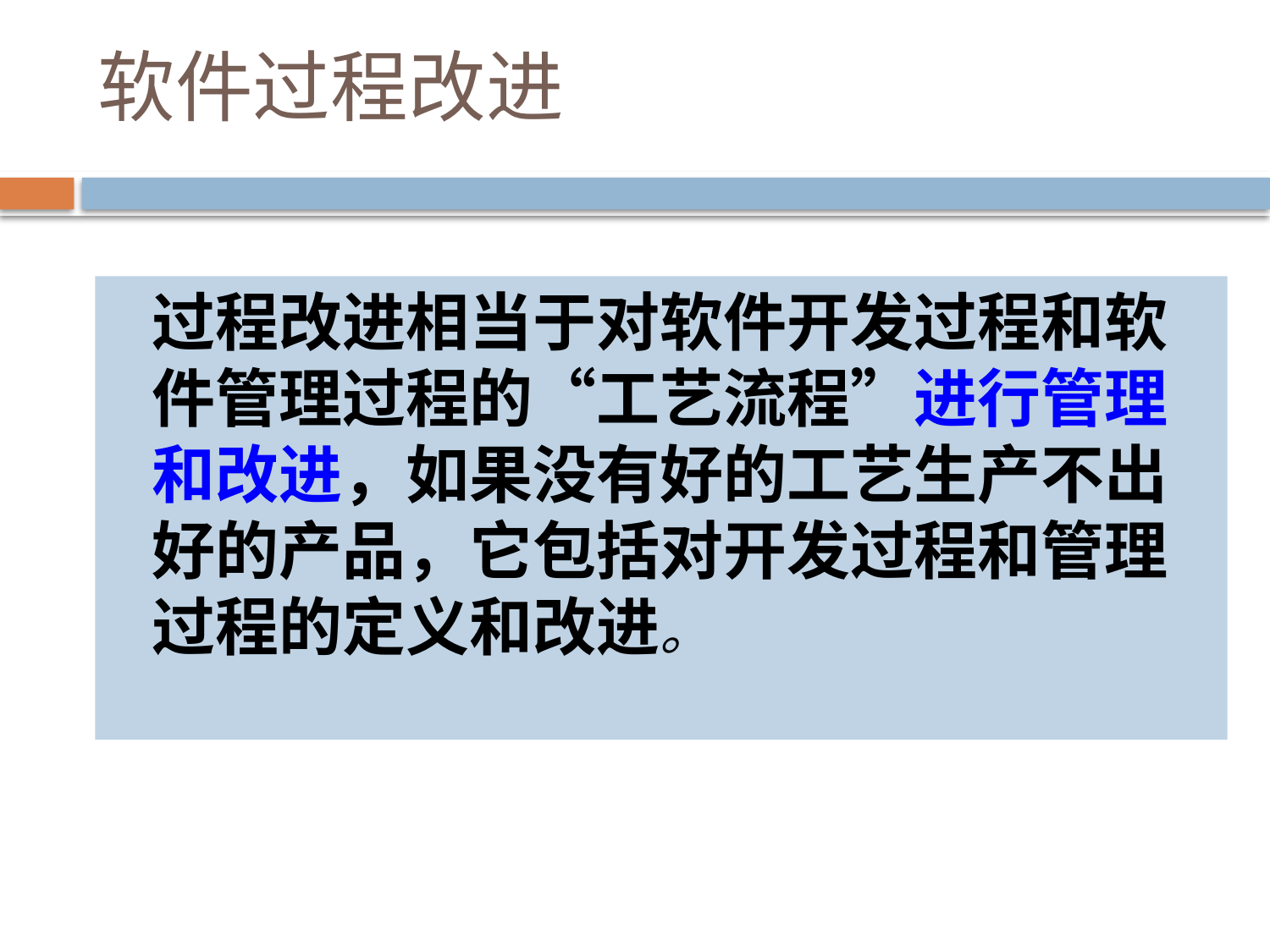

# 软件过程改进
  过程改进相当于对软件开发过程和软件管理过程的“工艺流程”进行管理和改进，如果没有好的工艺生产不出好的产品，它包括对开发过程和管理过程的定义和改进。